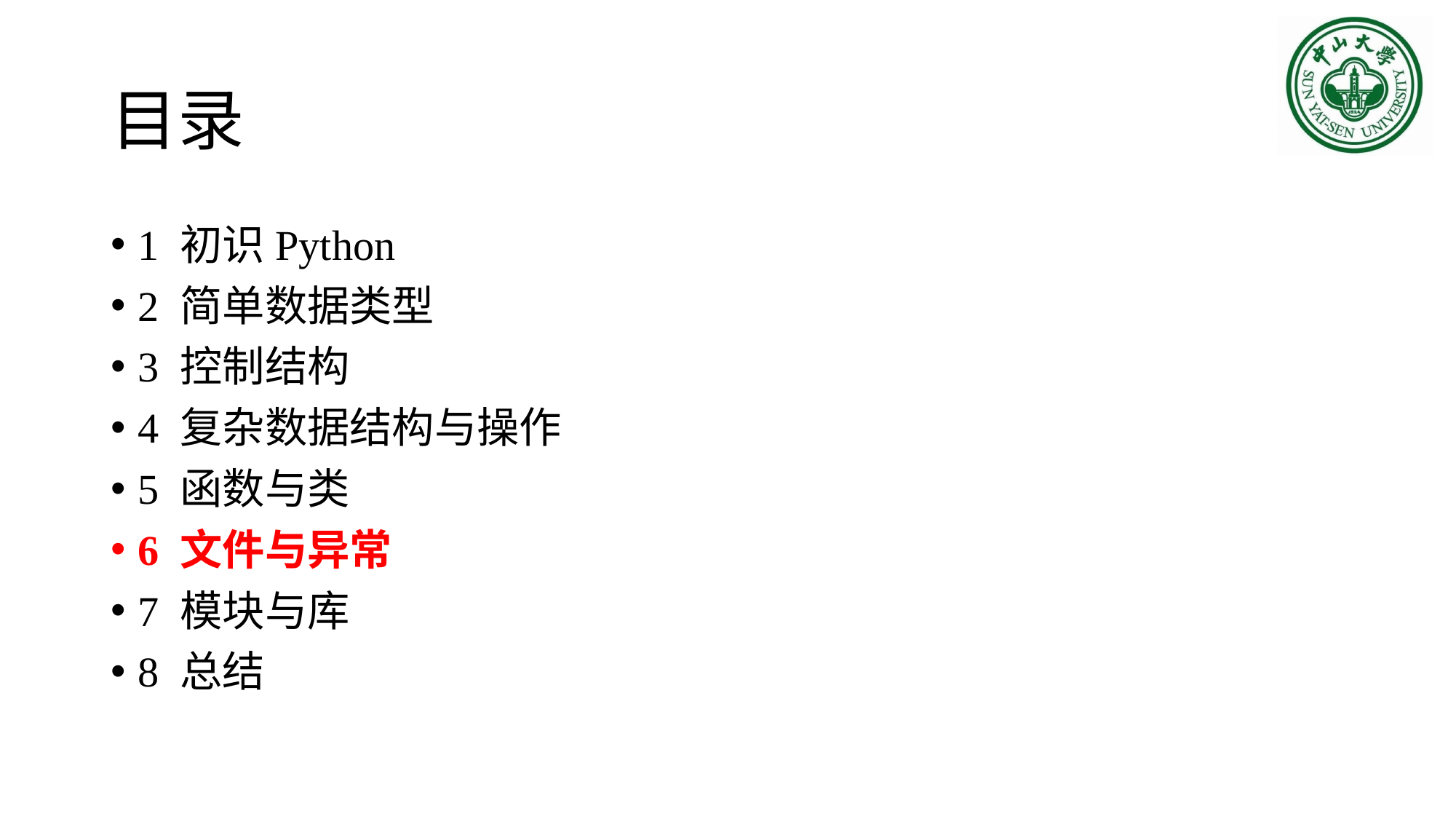

# 目录
1 初识Python
2 简单数据类型
3 控制结构
4 复杂数据结构与操作
5 函数与类
6 文件与异常
7 模块与库
8 总结